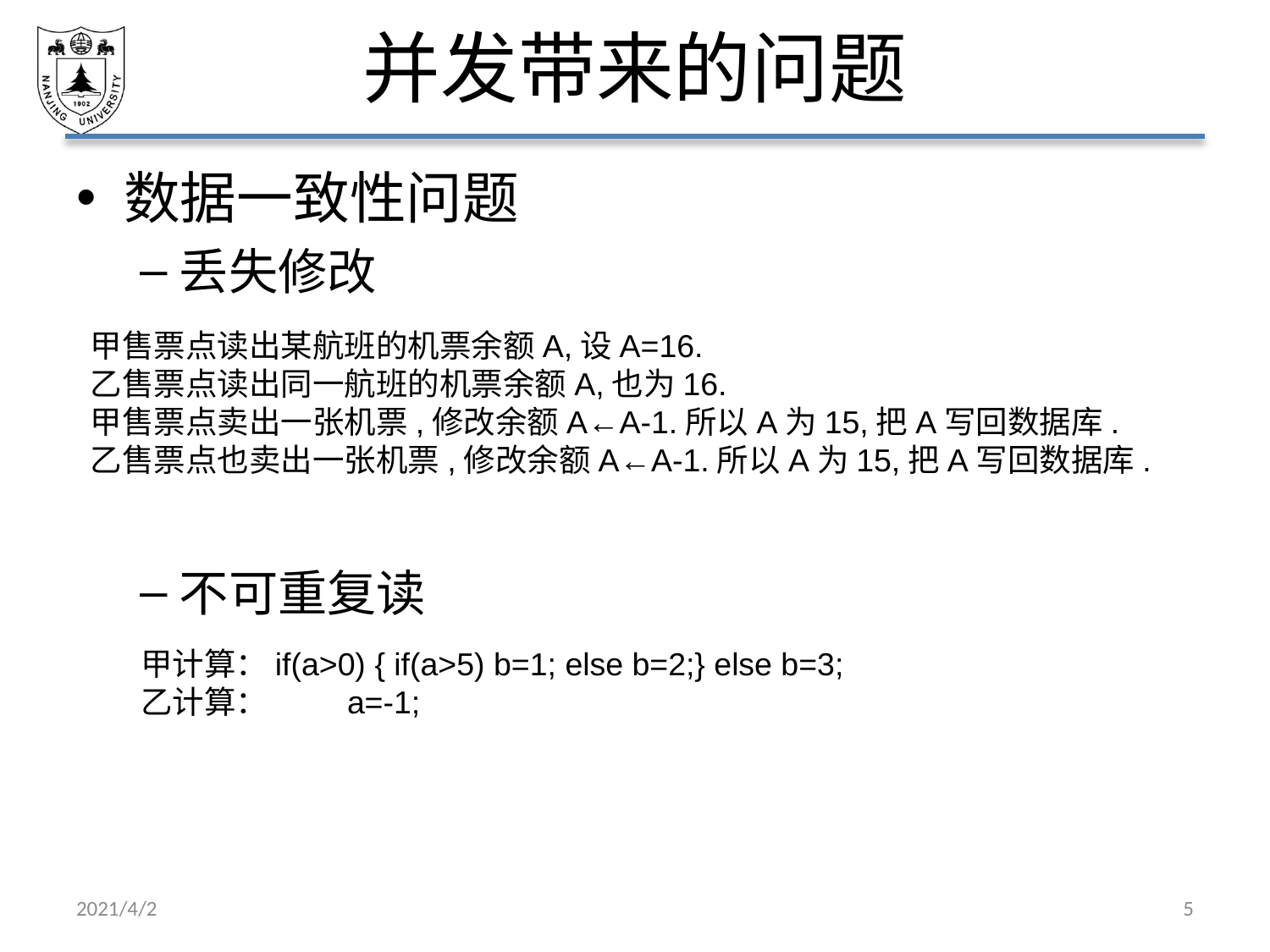

# 并发带来的问题
数据一致性问题
丢失修改

不可重复读

甲售票点读出某航班的机票余额A,设A=16.
乙售票点读出同一航班的机票余额A,也为16.
甲售票点卖出一张机票,修改余额A←A-1.所以A为15,把A写回数据库.
乙售票点也卖出一张机票,修改余额A←A-1.所以A为15,把A写回数据库.

甲计算：if(a>0) { if(a>5) b=1; else b=2;} else b=3;
乙计算：          a=-1;
2021/4/2
5